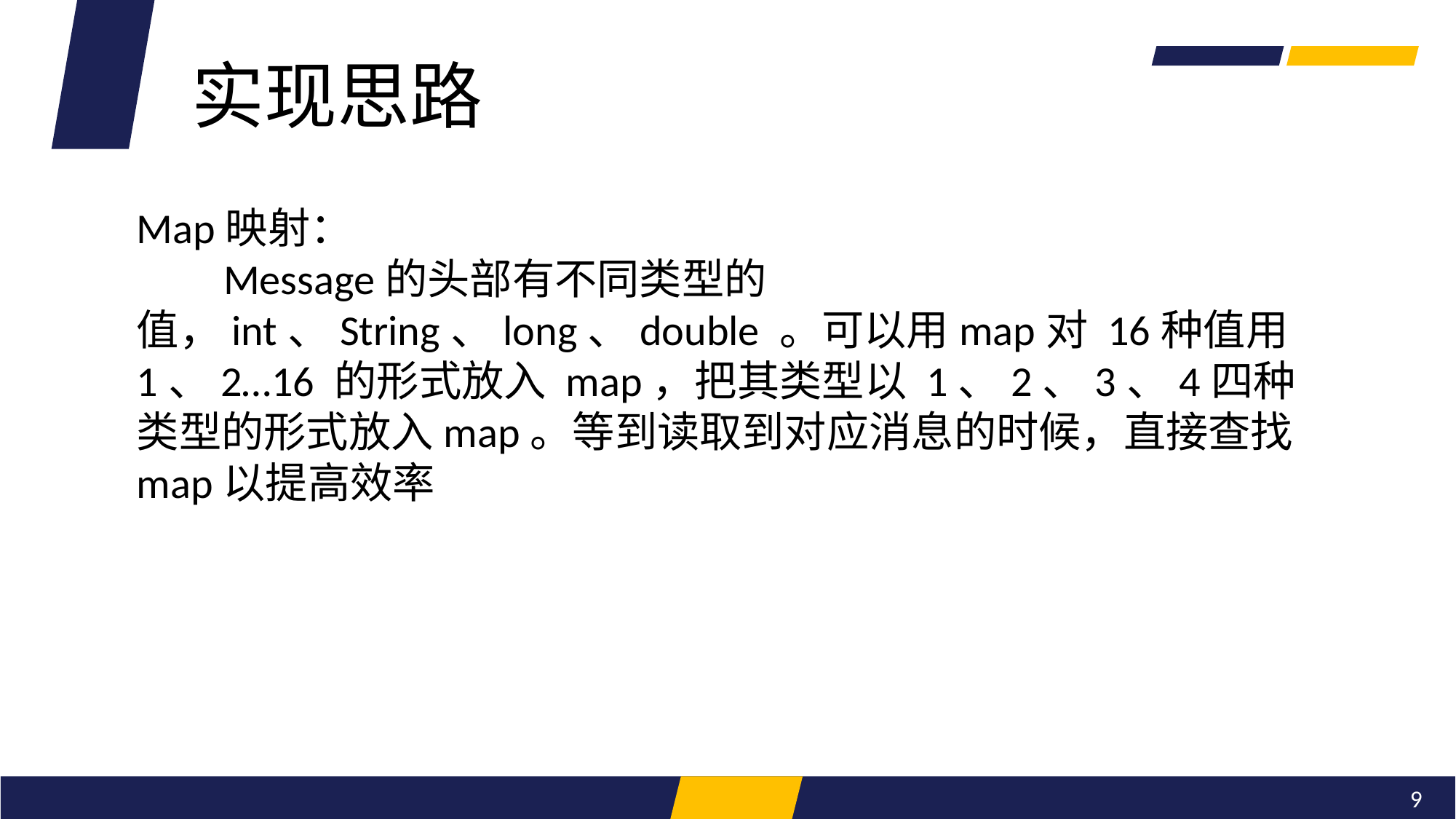

实现思路

Map映射：
         Message的头部有不同类型的值，int、String、long、double 。可以用map对 16种值用1、2…16 的形式放入 map，把其类型以 1、2、3、4四种类型的形式放入map。等到读取到对应消息的时候，直接查找map以提高效率
9